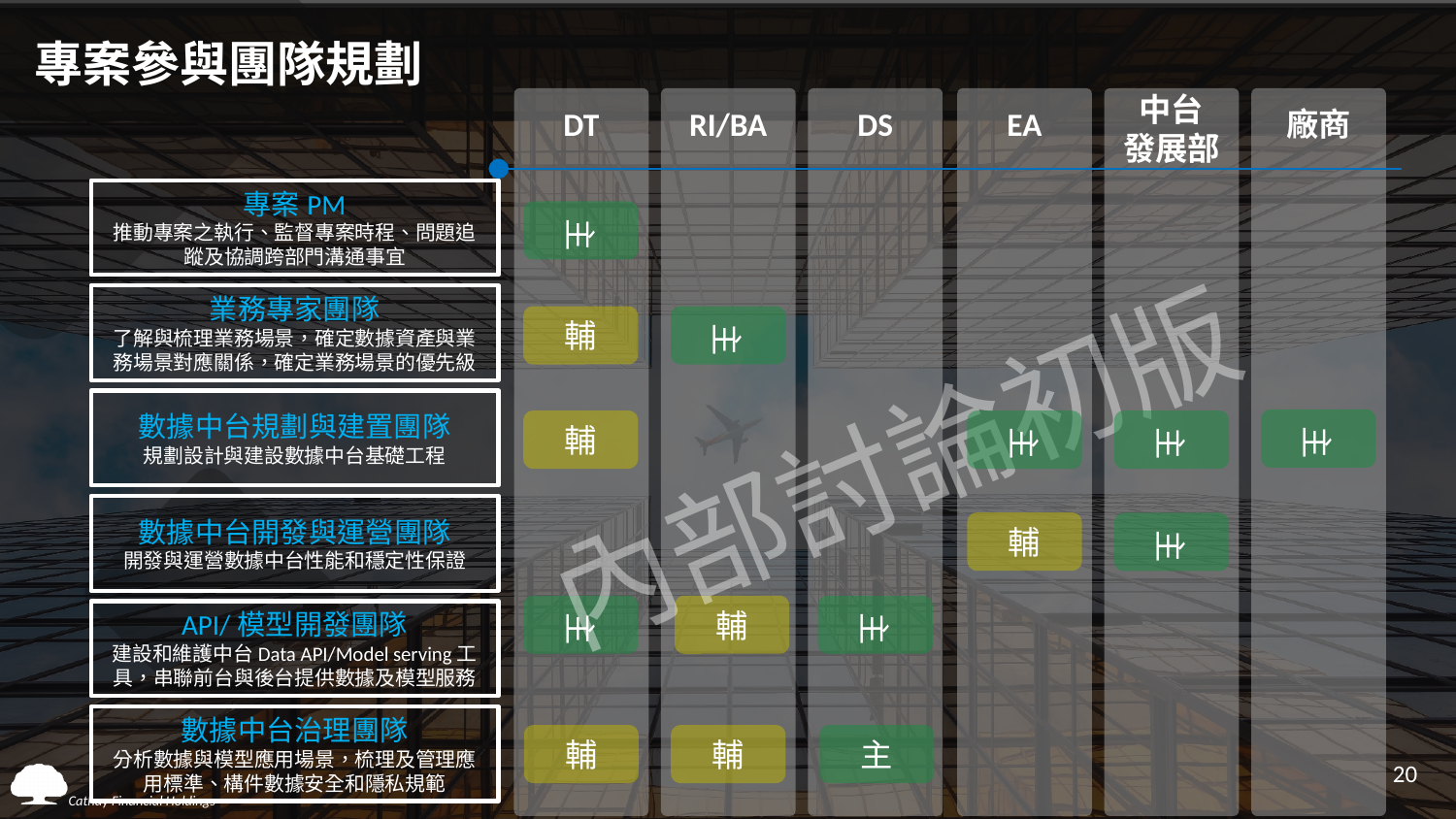

專案參與團隊規劃
DT
RI/BA
DS
EA
中台
發展部
廠商
專案PM
推動專案之執行、監督專案時程、問題追蹤及協調跨部門溝通事宜
主
業務專家團隊
了解與梳理業務場景，確定數據資產與業務場景對應關係，確定業務場景的優先級
輔
主
內部討論初版
數據中台規劃與建置團隊
規劃設計與建設數據中台基礎工程
主
輔
主
主
數據中台開發與運營團隊
開發與運營數據中台性能和穩定性保證
輔
主
主
輔
主
API/模型開發團隊
建設和維護中台Data API/Model serving工具，串聯前台與後台提供數據及模型服務
數據中台治理團隊
分析數據與模型應用場景，梳理及管理應用標準、構件數據安全和隱私規範
輔
輔
主
20